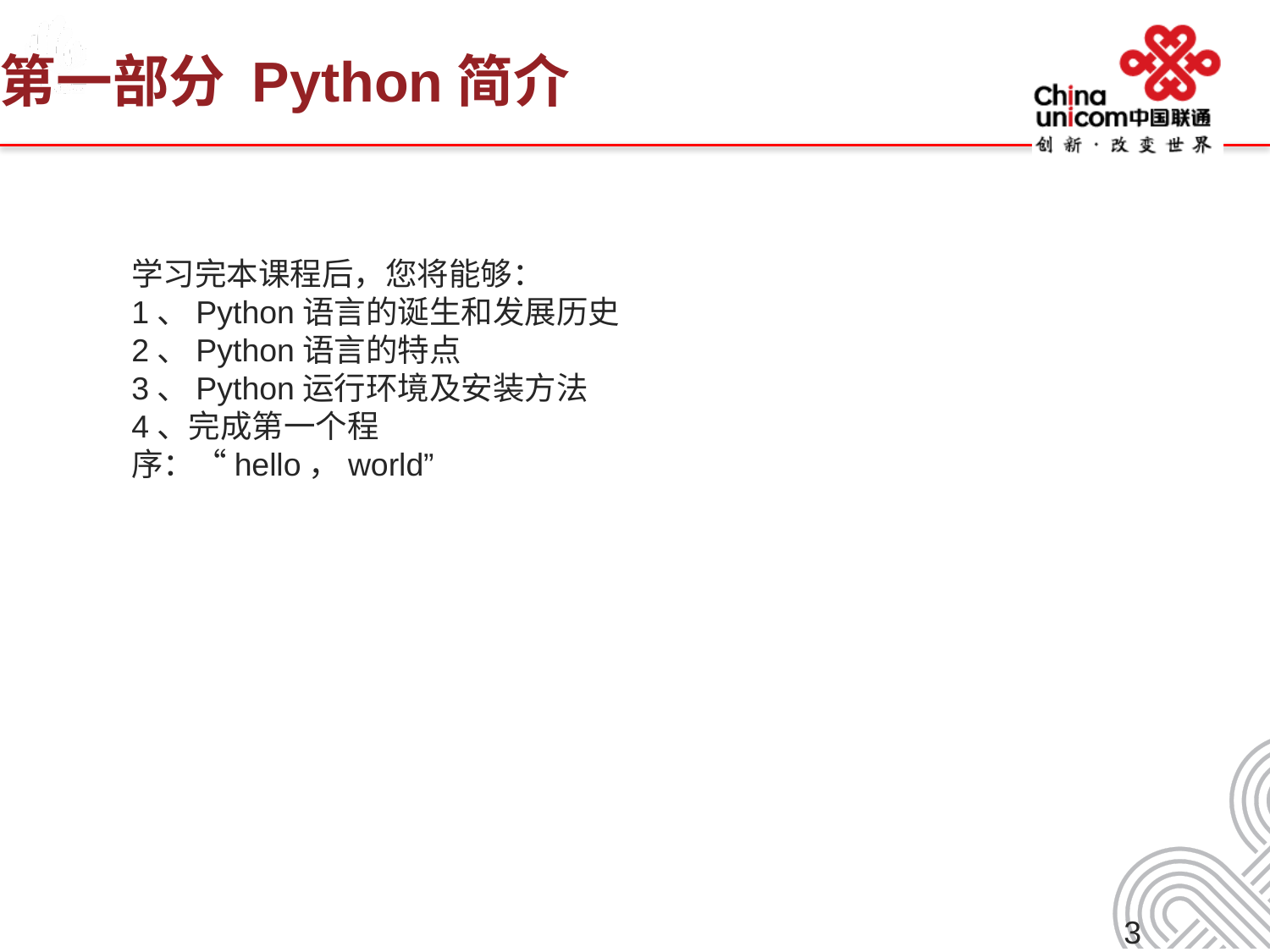

第一部分 Python简介
学习完本课程后，您将能够：
1、Python语言的诞生和发展历史
2、Python语言的特点
3、Python运行环境及安装方法
4、完成第一个程序：“hello，world”